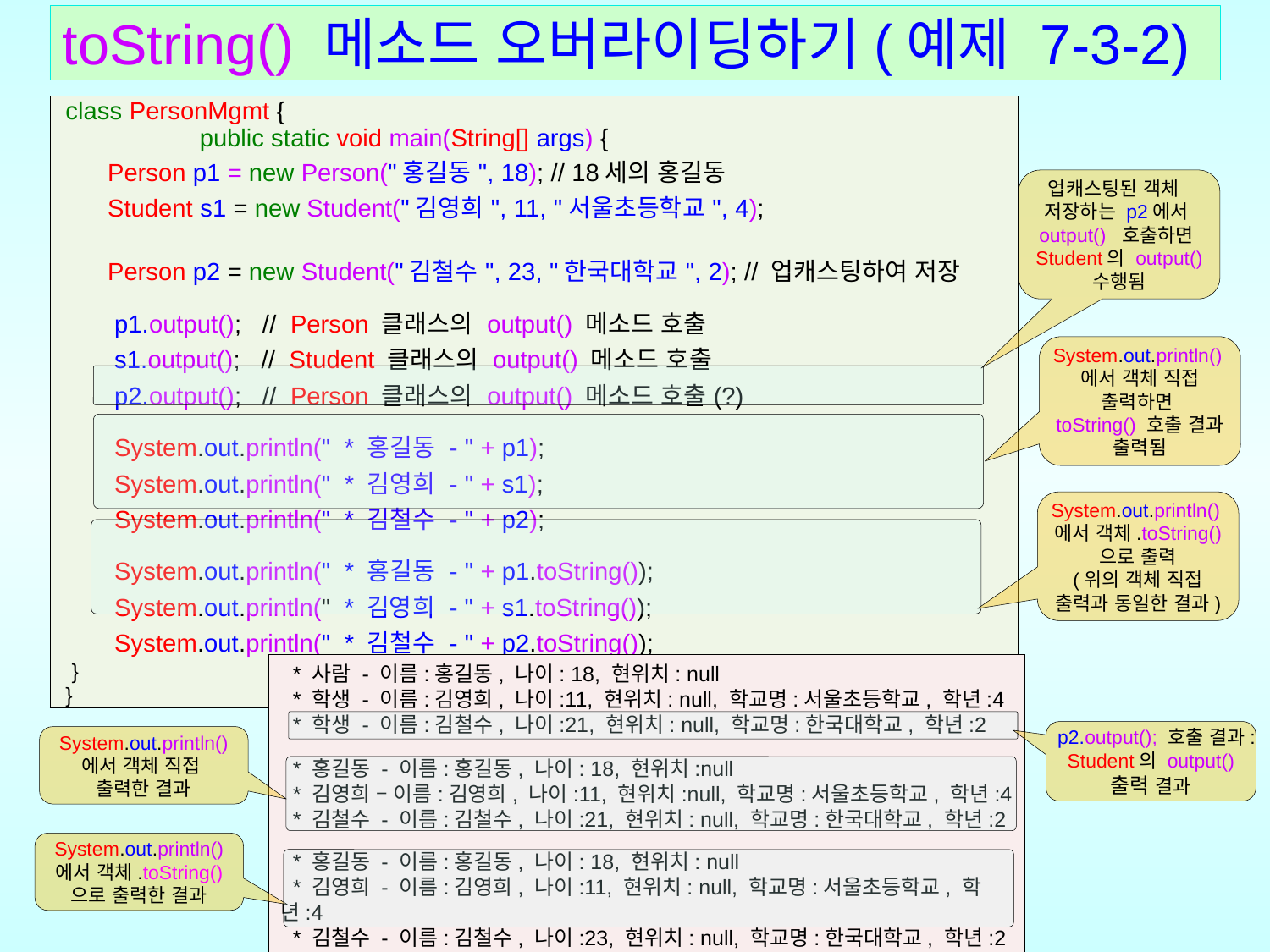

# toString() 메소드 오버라이딩하기(예제 7-3-2)
| class PersonMgmt { public static void main(String[] args) { Person p1 = new Person("홍길동", 18); // 18세의 홍길동 Student s1 = new Student("김영희", 11, "서울초등학교", 4); Person p2 = new Student("김철수", 23, "한국대학교", 2); // 업캐스팅하여 저장 p1.output(); // Person 클래스의 output() 메소드 호출 s1.output(); // Student 클래스의 output() 메소드 호출 p2.output(); // Person 클래스의 output() 메소드 호출(?) System.out.println(" \* 홍길동 - " + p1); System.out.println(" \* 김영희 - " + s1); System.out.println(" \* 김철수 - " + p2); System.out.println(" \* 홍길동 - " + p1.toString()); System.out.println(" \* 김영희 - " + s1.toString()); System.out.println(" \* 김철수 - " + p2.toString()); } } |
| --- |
업캐스팅된 객체
저장하는 p2에서
output()  호출하면
Student의 output() 수행됨
System.out.println()에서 객체 직접 출력하면
toString() 호출 결과 출력됨

System.out.println()에서 객체.toString() 으로 출력
(위의 객체 직접 출력과 동일한 결과)

  * 사람 - 이름:홍길동, 나이: 18, 현위치: null
  * 학생 - 이름:김영희, 나이:11, 현위치: null, 학교명:서울초등학교, 학년:4
  * 학생 - 이름:김철수, 나이:21, 현위치: null, 학교명:한국대학교, 학년:2

  * 홍길동 - 이름:홍길동, 나이: 18, 현위치:null
  * 김영희 – 이름:김영희, 나이:11, 현위치:null, 학교명:서울초등학교, 학년:4
  * 김철수 - 이름:김철수, 나이:21, 현위치: null, 학교명:한국대학교, 학년:2

  * 홍길동 - 이름:홍길동, 나이: 18, 현위치: null
  * 김영희 - 이름:김영희, 나이:11, 현위치: null, 학교명:서울초등학교, 학년:4
  * 김철수 - 이름:김철수, 나이:23, 현위치: null, 학교명:한국대학교, 학년:2

 p2.output(); 호출 결과:
Student의 output()
출력 결과
System.out.println()
에서 객체 직접
출력한 결과

System.out.println()
에서 객체.toString() 으로 출력한 결과